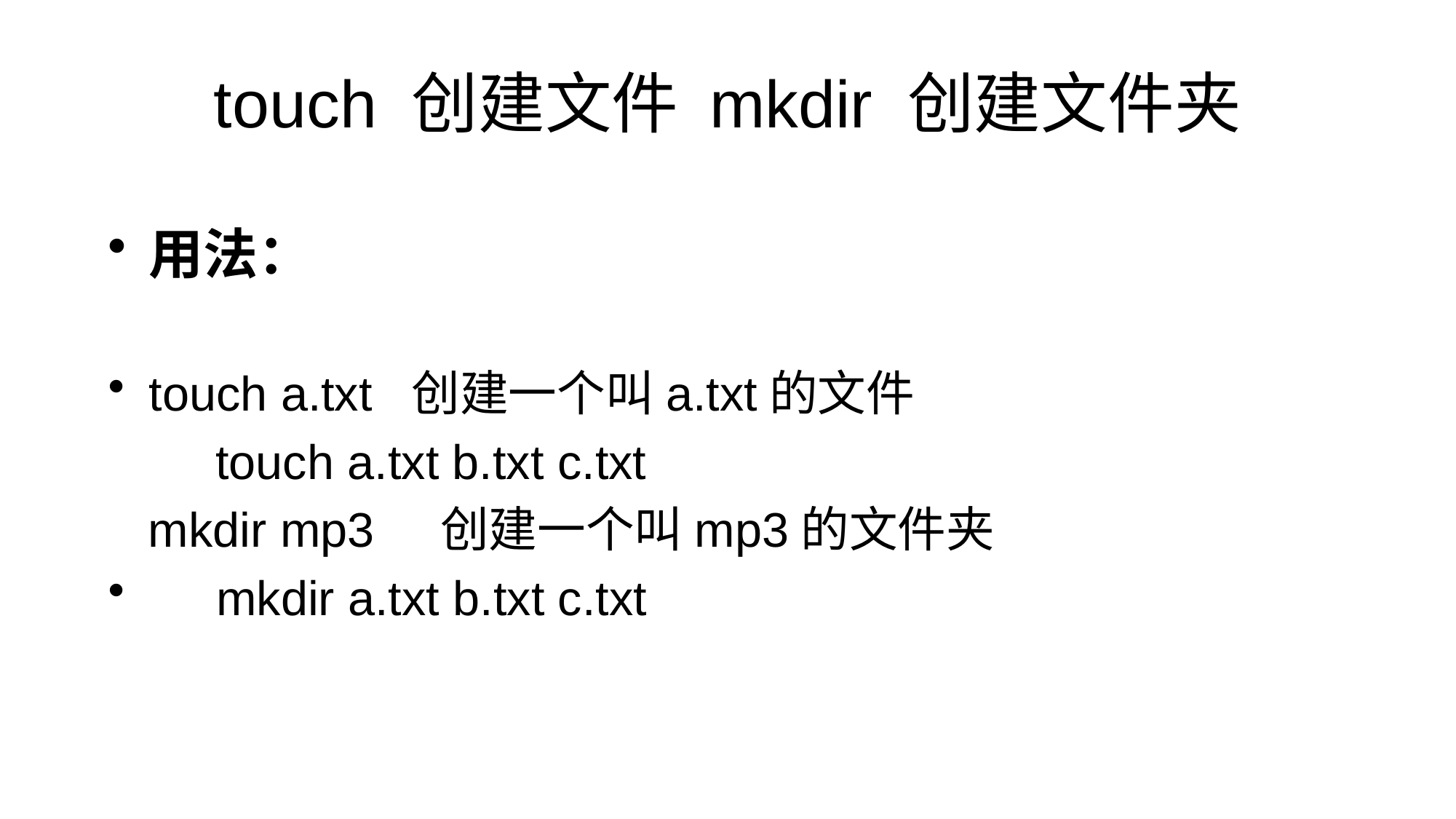

# touch 创建文件 mkdir 创建文件夹
用法：

touch a.txt  创建一个叫a.txt的文件
        touch a.txt b.txt c.txt
   mkdir mp3    创建一个叫mp3的文件夹
     mkdir a.txt b.txt c.txt